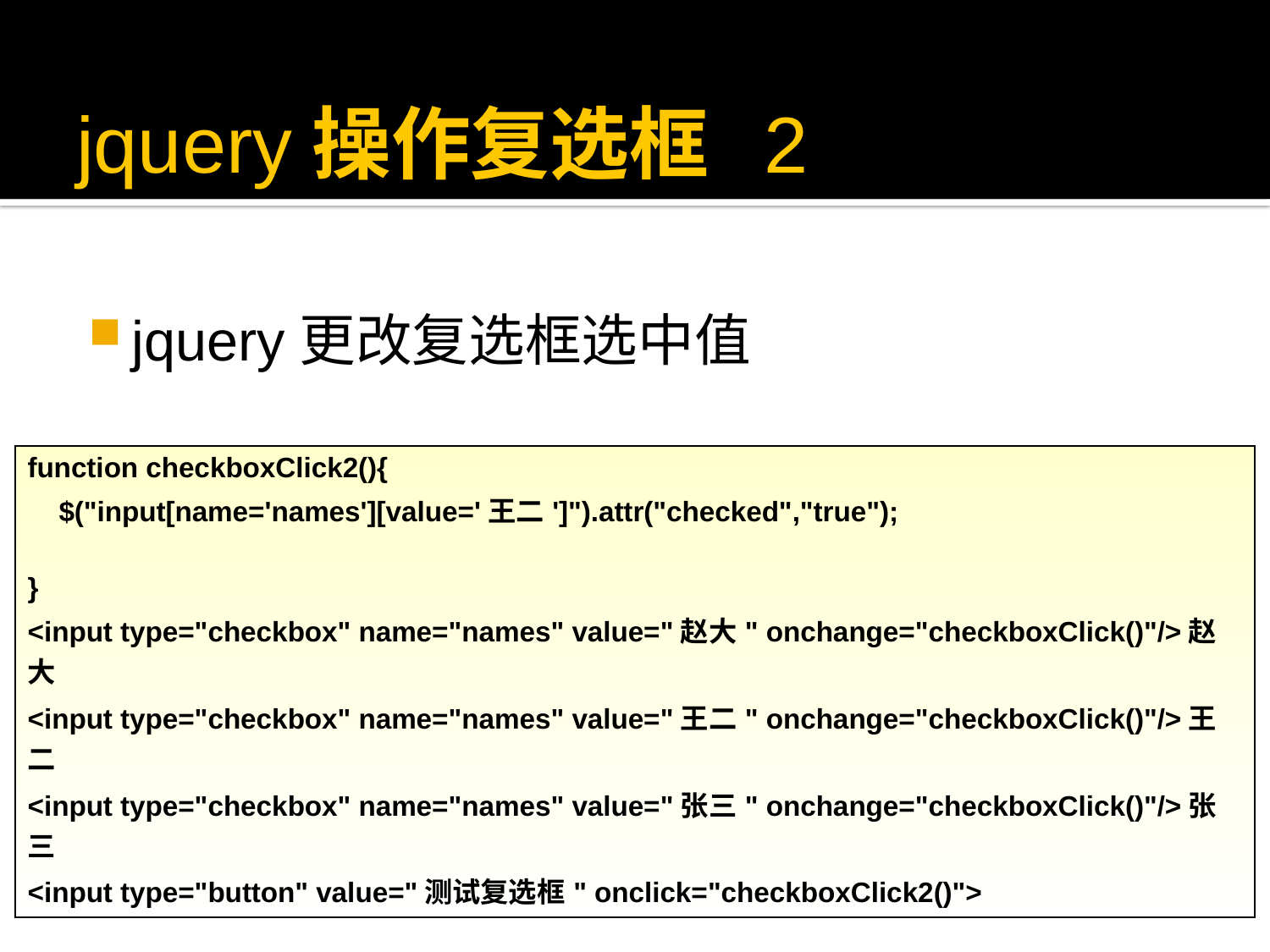

# jquery操作复选框  2
jquery更改复选框选中值
| function checkboxClick2(){ $("input[name='names'][value='王二']").attr("checked","true"); } <input type="checkbox" name="names" value="赵大" onchange="checkboxClick()"/>赵大 <input type="checkbox" name="names" value="王二" onchange="checkboxClick()"/>王二 <input type="checkbox" name="names" value="张三" onchange="checkboxClick()"/>张三 <input type="button" value="测试复选框" onclick="checkboxClick2()"> |
| --- |